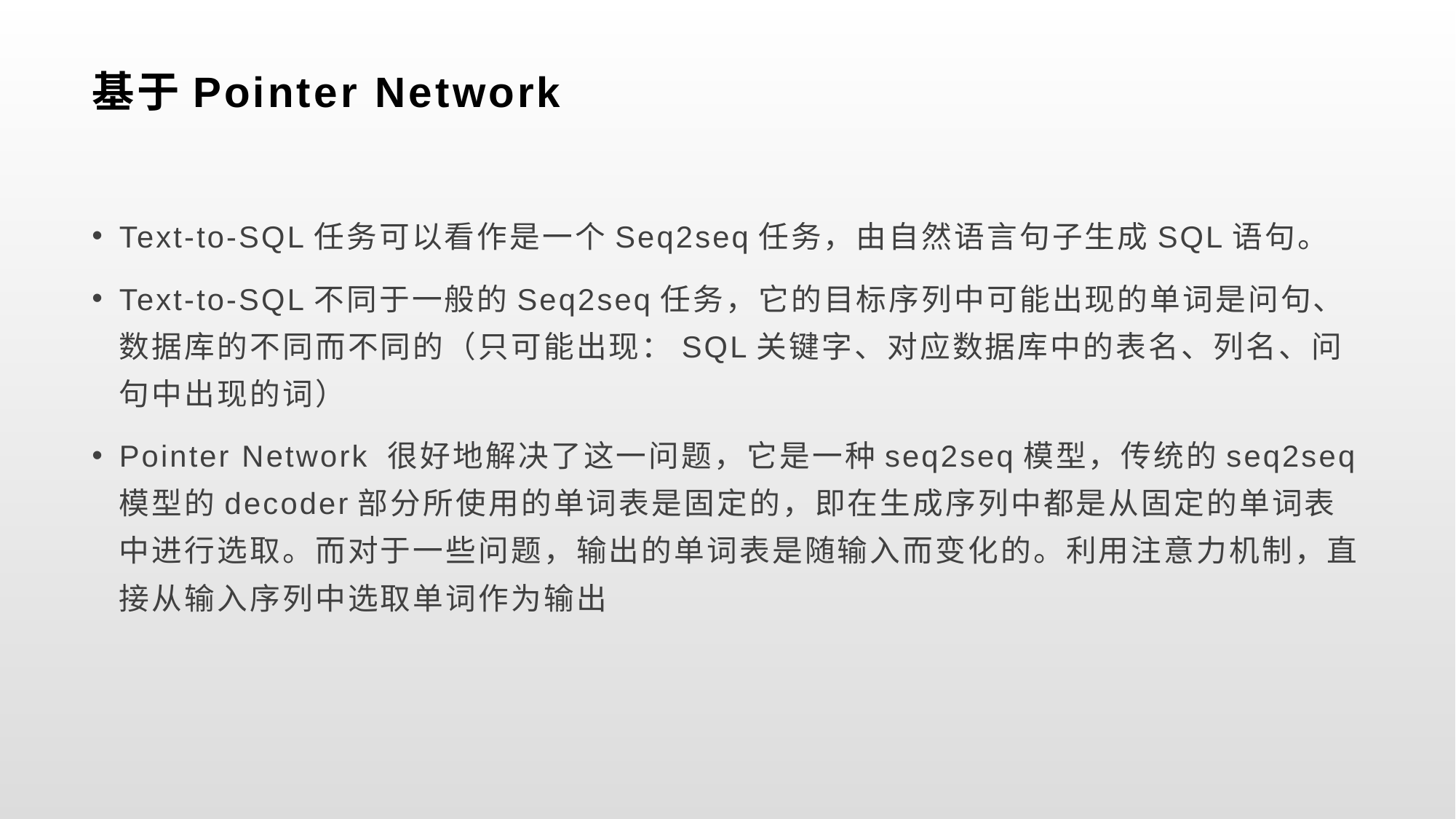

# 基于Pointer Network

Text-to-SQL任务可以看作是一个Seq2seq任务，由自然语言句子生成SQL语句。
Text-to-SQL不同于一般的Seq2seq任务，它的目标序列中可能出现的单词是问句、数据库的不同而不同的（只可能出现：SQL关键字、对应数据库中的表名、列名、问句中出现的词）
Pointer Network 很好地解决了这一问题，它是一种seq2seq模型，传统的seq2seq模型的decoder部分所使用的单词表是固定的，即在生成序列中都是从固定的单词表中进行选取。而对于一些问题，输出的单词表是随输入而变化的。利用注意力机制，直接从输入序列中选取单词作为输出